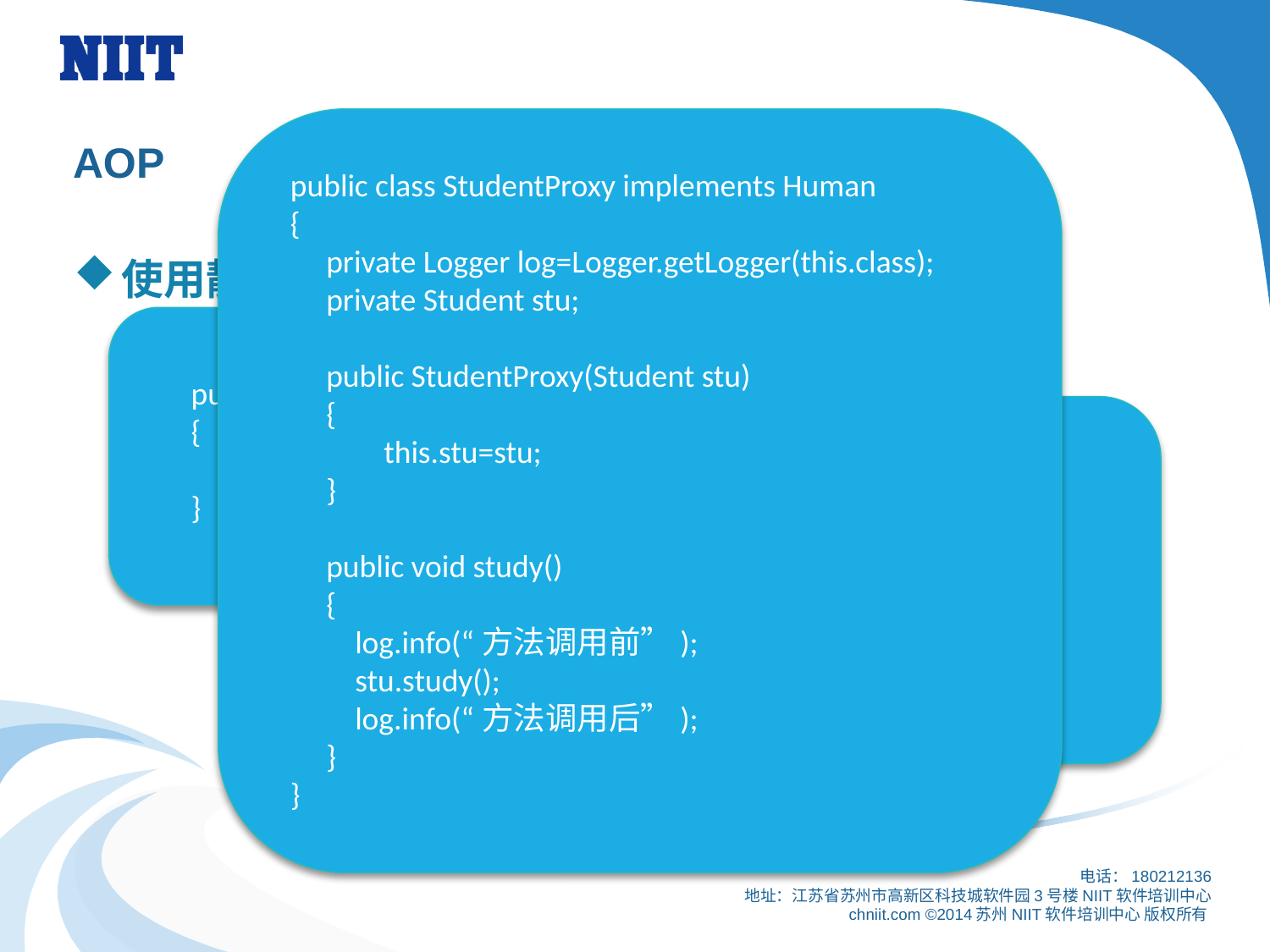

# AOP
public class StudentProxy implements Human
{
     private Logger log=Logger.getLogger(this.class);
     private Student stu;

     public StudentProxy(Student stu)
     {
             this.stu=stu;
     }

     public void study()
     {
         log.info(“方法调用前”);
         stu.study();
         log.info(“方法调用后”);
     }
}
使用静态代理插入日志记录

public  interface  Human
{
     public void study();
}

public  class Student implements  Human
{
      private String name;
      private ITool  tool;

       public void study(){}

}